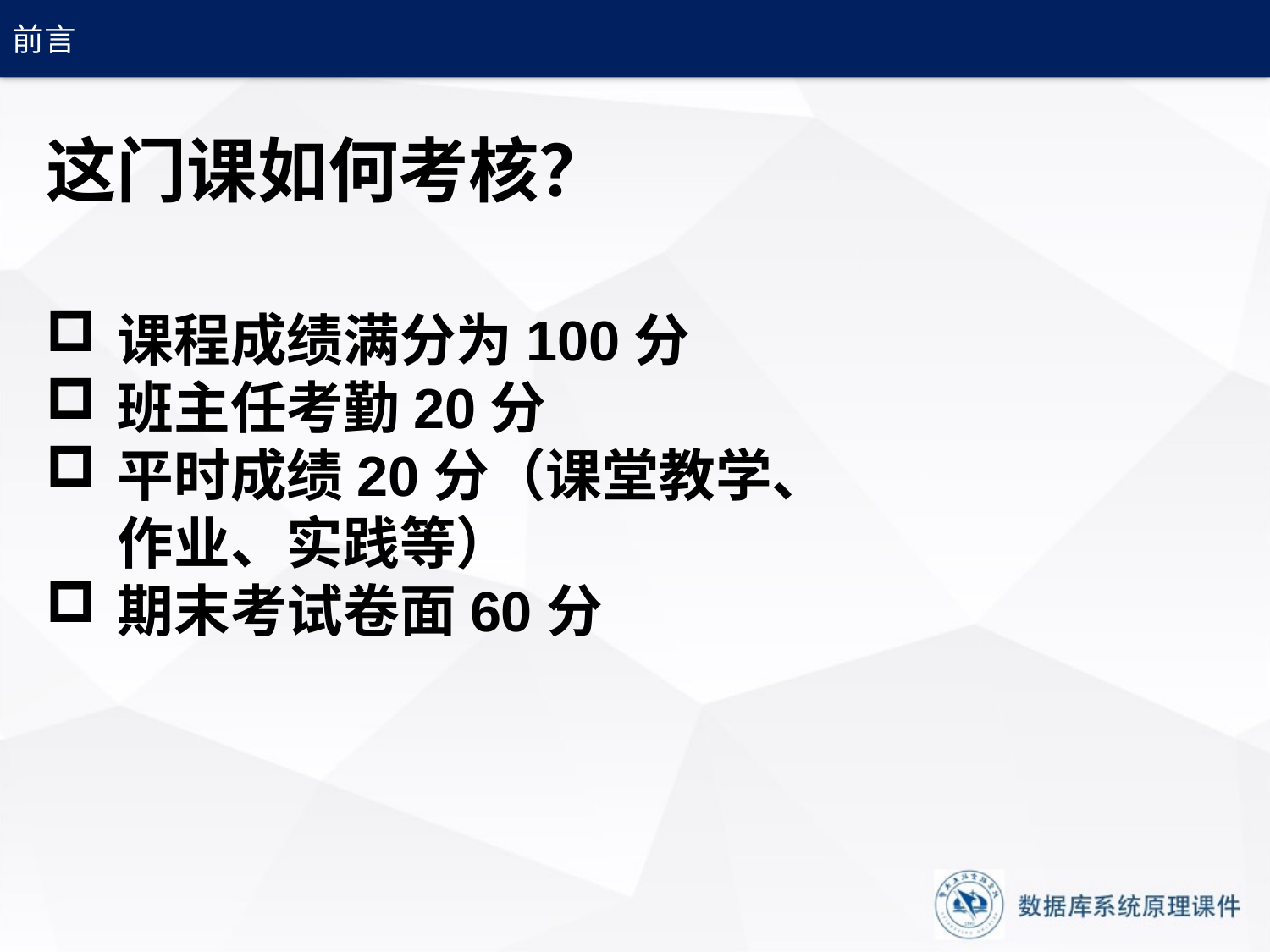

前言
# 这门课如何考核？

课程成绩满分为100分
班主任考勤20分
平时成绩20分（课堂教学、作业、实践等）
期末考试卷面60分